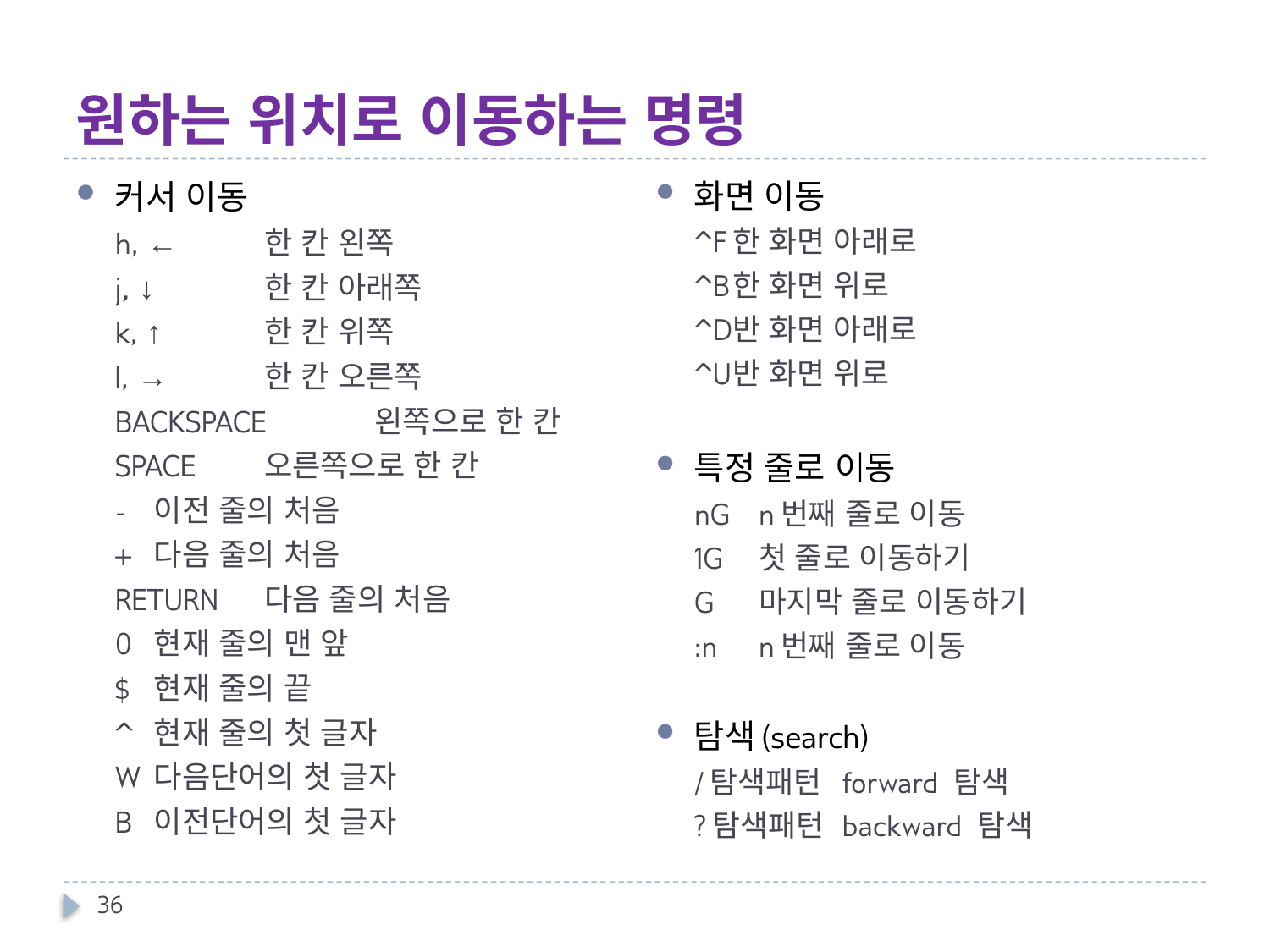

# 원하는 위치로 이동하는 명령
화면 이동
^F		한 화면 아래로
^B		한 화면 위로
^D		반 화면 아래로
^U		반 화면 위로

특정 줄로 이동
nG		n번째 줄로 이동
1G		첫 줄로 이동하기
G		마지막 줄로 이동하기
:n 		n번째 줄로 이동

탐색(search)
/탐색패턴	forward 탐색
?탐색패턴 	backward 탐색

커서 이동
h, ←		한 칸 왼쪽
j, ↓		한 칸 아래쪽
k, ↑		한 칸 위쪽
l, →		한 칸 오른쪽
BACKSPACE	왼쪽으로 한 칸
SPACE		오른쪽으로 한 칸
-			이전 줄의 처음
+			다음 줄의 처음
RETURN	다음 줄의 처음
0			현재 줄의 맨 앞
$			현재 줄의 끝
^			현재 줄의 첫 글자
W			다음단어의 첫 글자
B			이전단어의 첫 글자

36